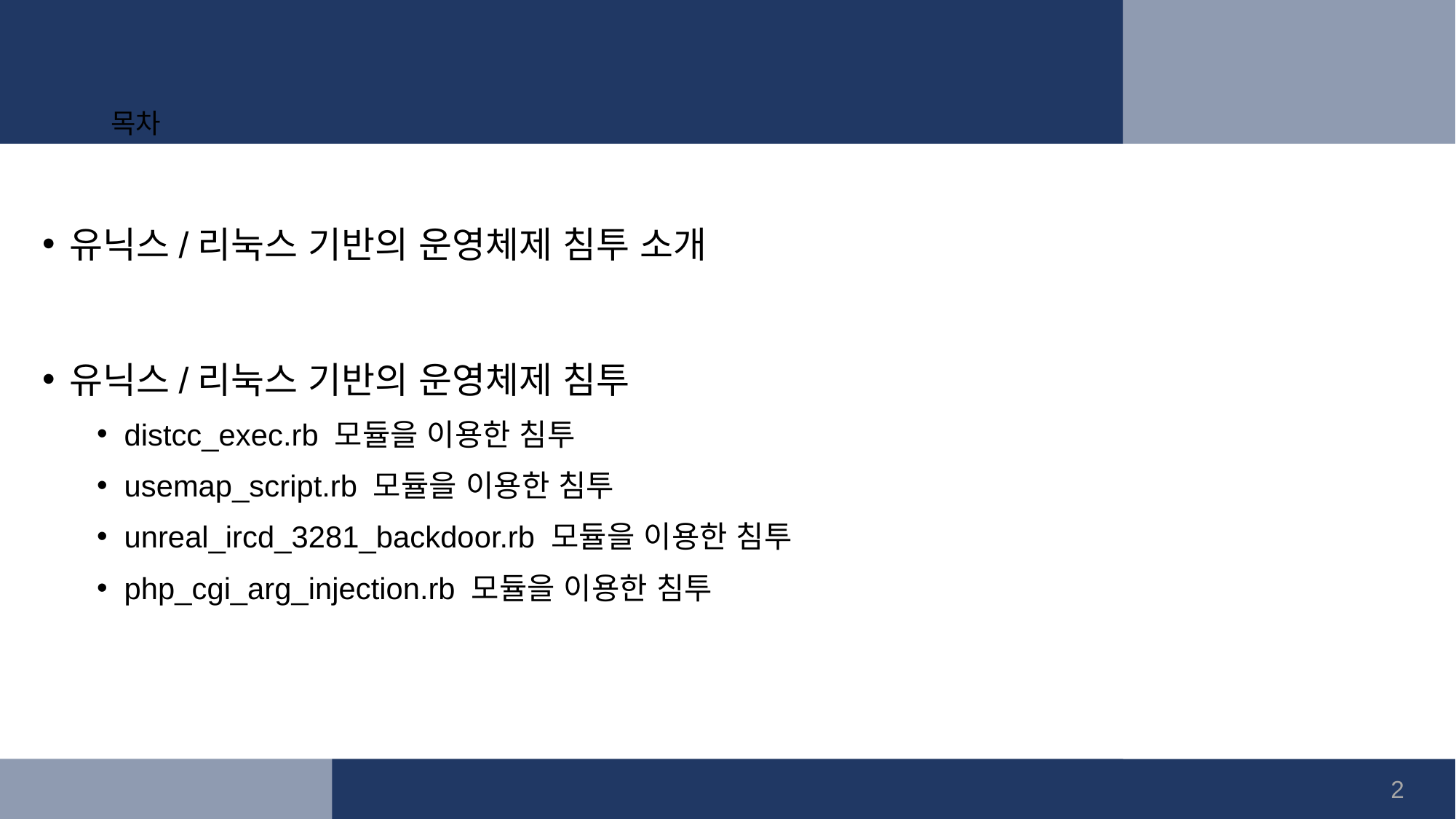

# 목차
유닉스/리눅스 기반의 운영체제 침투 소개

유닉스/리눅스 기반의 운영체제 침투
distcc_exec.rb 모듈을 이용한 침투
usemap_script.rb 모듈을 이용한 침투
unreal_ircd_3281_backdoor.rb 모듈을 이용한 침투
php_cgi_arg_injection.rb 모듈을 이용한 침투

2